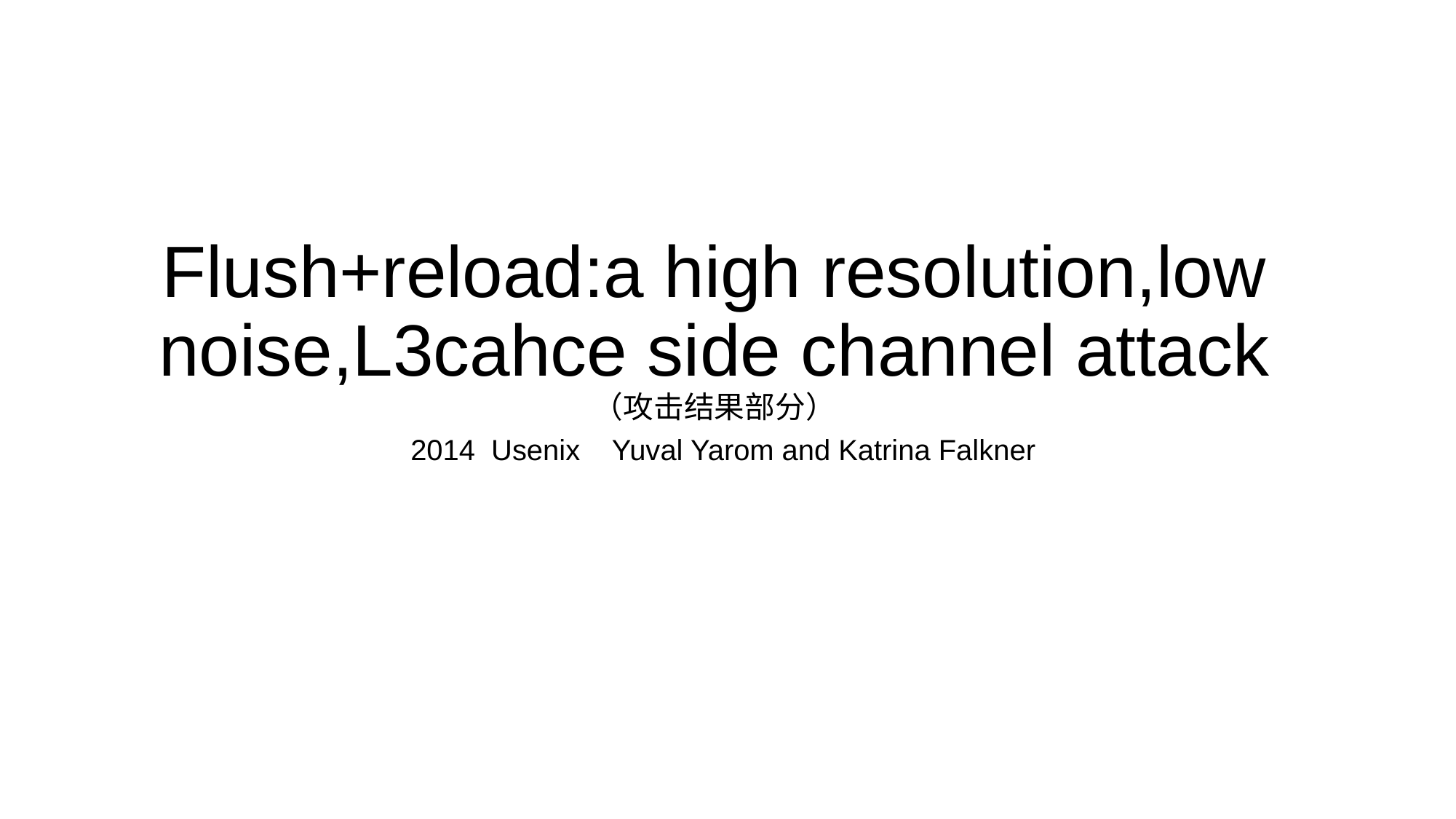

# Flush+reload:a high resolution,low noise,L3cahce side channel attack （攻击结果部分）
2014  Usenix    Yuval Yarom and Katrina Falkner